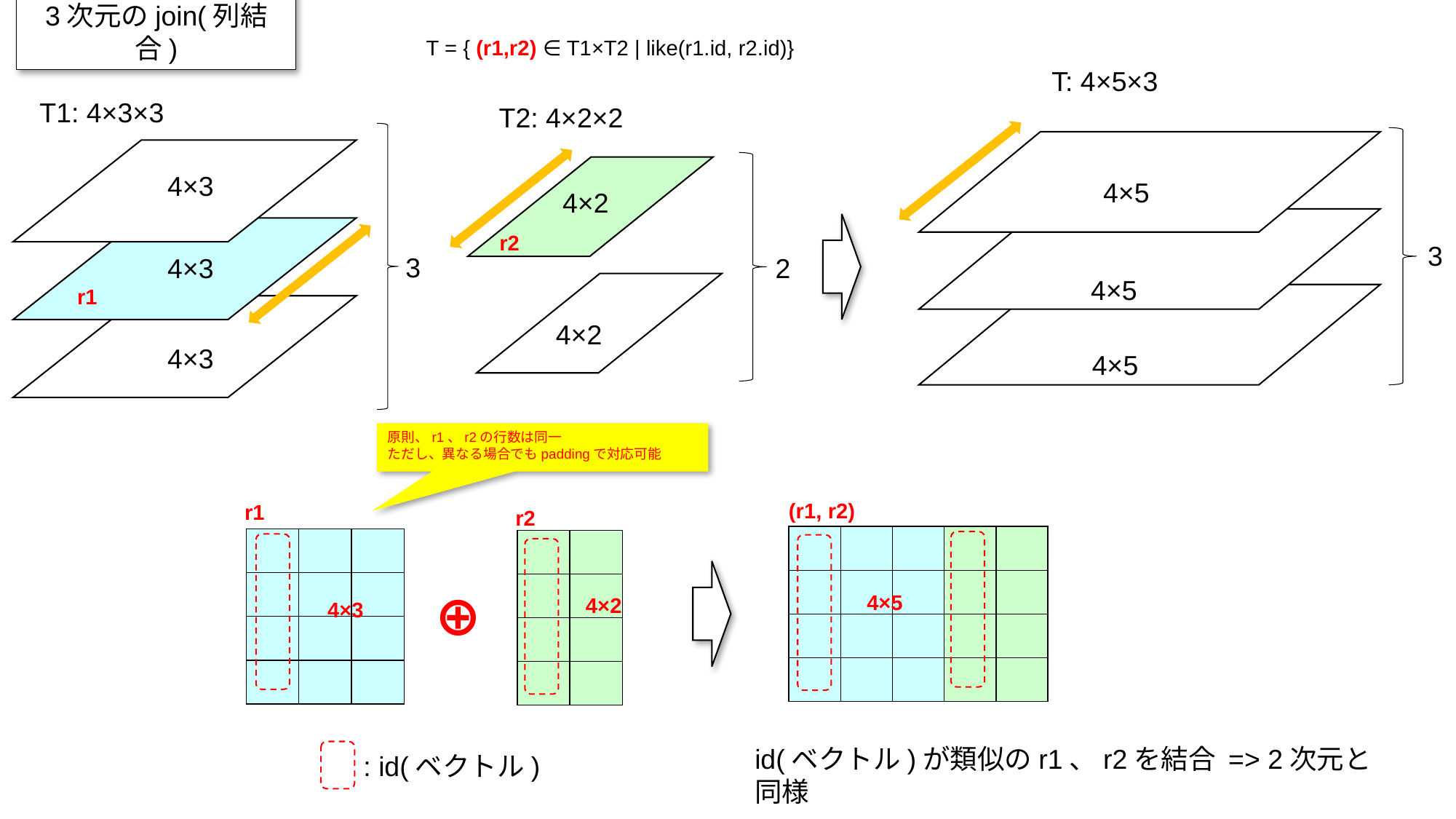

3次元のjoin(列結合)
T = { (r1,r2) ∈ T1×T2 | like(r1.id, r2.id)}
T: 4×5×3
T1: 4×3×3
T2: 4×2×2

4×3
4×5
4×2

r2
3
3
4×3
2

4×5

r1

4×2
4×3
4×5
原則、r1、r2の行数は同一
ただし、異なる場合でもpaddingで対応可能
(r1, r2)
r1
r2
|  |  |  |  |  |
| --- | --- | --- | --- | --- |
|  |  |  |  |  |
|  |  |  |  |  |
|  |  |  |  |  |
|  |  |  |
| --- | --- | --- |
|  |  |  |
|  |  |  |
|  |  |  |
|  |  |
| --- | --- |
|  |  |
|  |  |
|  |  |

⊕
4×5
4×2
4×3

id(ベクトル)が類似のr1、r2を結合 => 2次元と同様

: id(ベクトル)
4×5